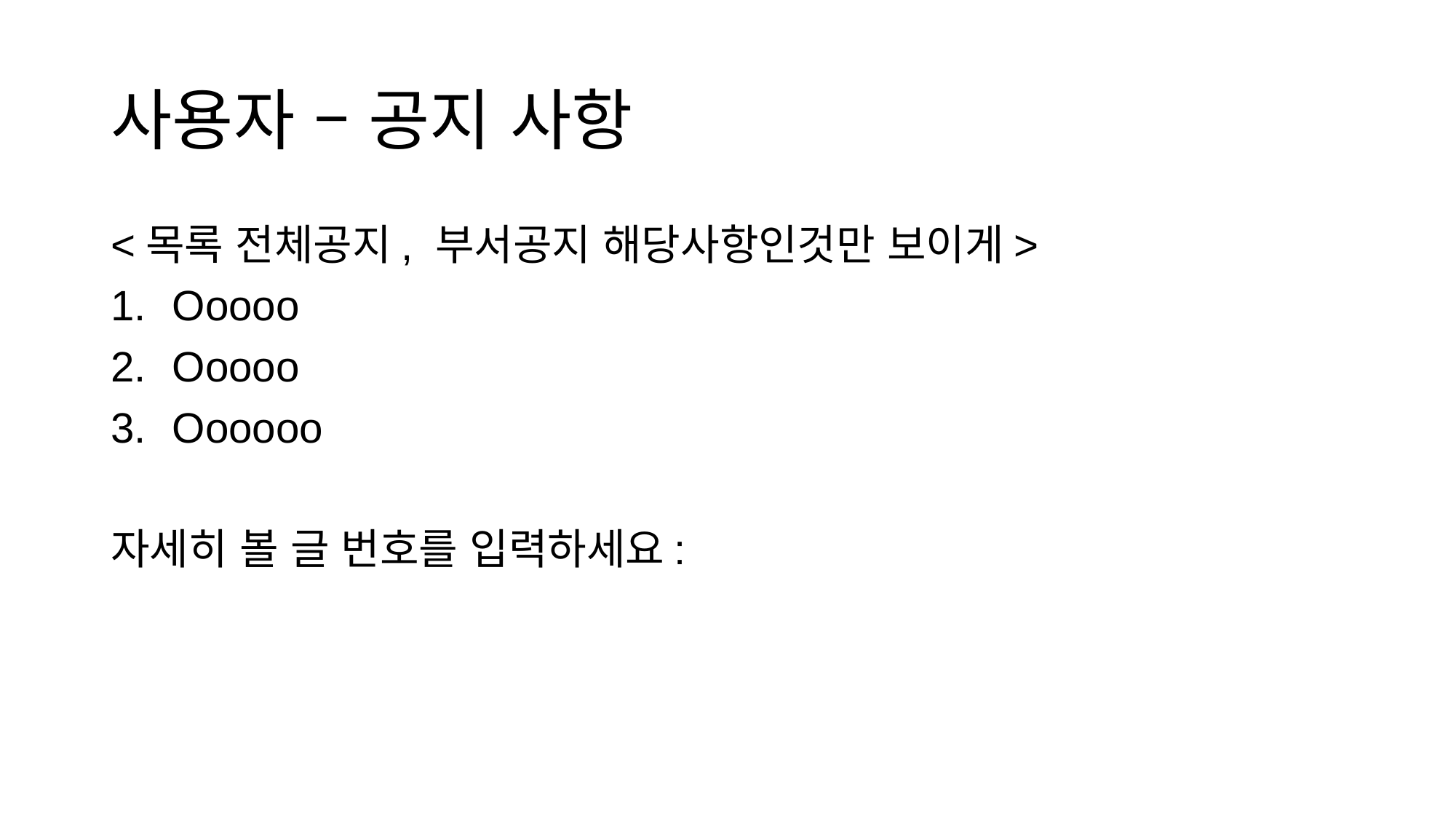

# 사용자 – 공지 사항
<목록 전체공지, 부서공지 해당사항인것만 보이게>
Ooooo
Ooooo
Oooooo

자세히 볼 글 번호를 입력하세요: